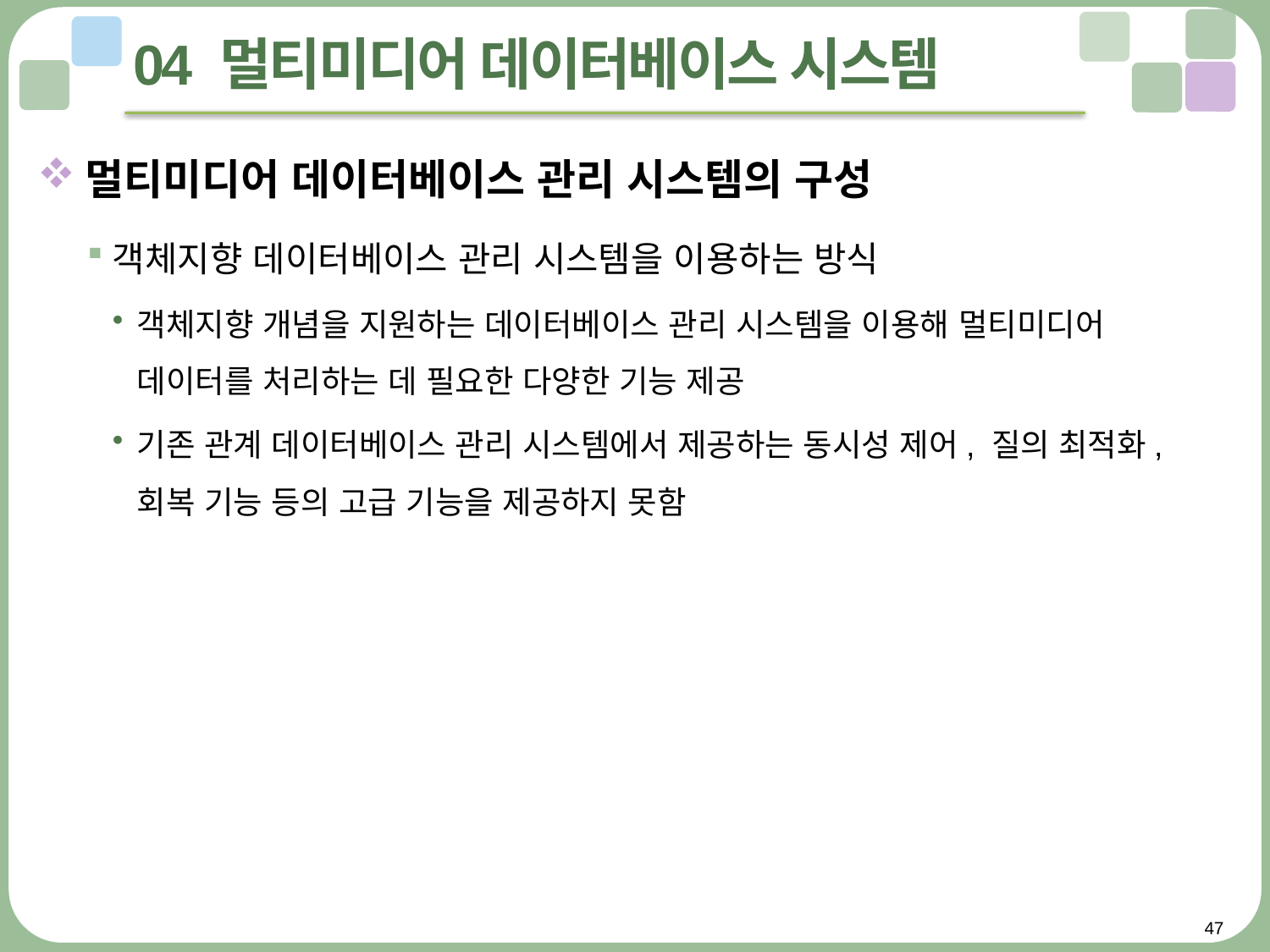

# 04 멀티미디어 데이터베이스 시스템
멀티미디어 데이터베이스 관리 시스템의 구성
객체지향 데이터베이스 관리 시스템을 이용하는 방식
객체지향 개념을 지원하는 데이터베이스 관리 시스템을 이용해 멀티미디어 데이터를 처리하는 데 필요한 다양한 기능 제공
기존 관계 데이터베이스 관리 시스템에서 제공하는 동시성 제어, 질의 최적화, 회복 기능 등의 고급 기능을 제공하지 못함